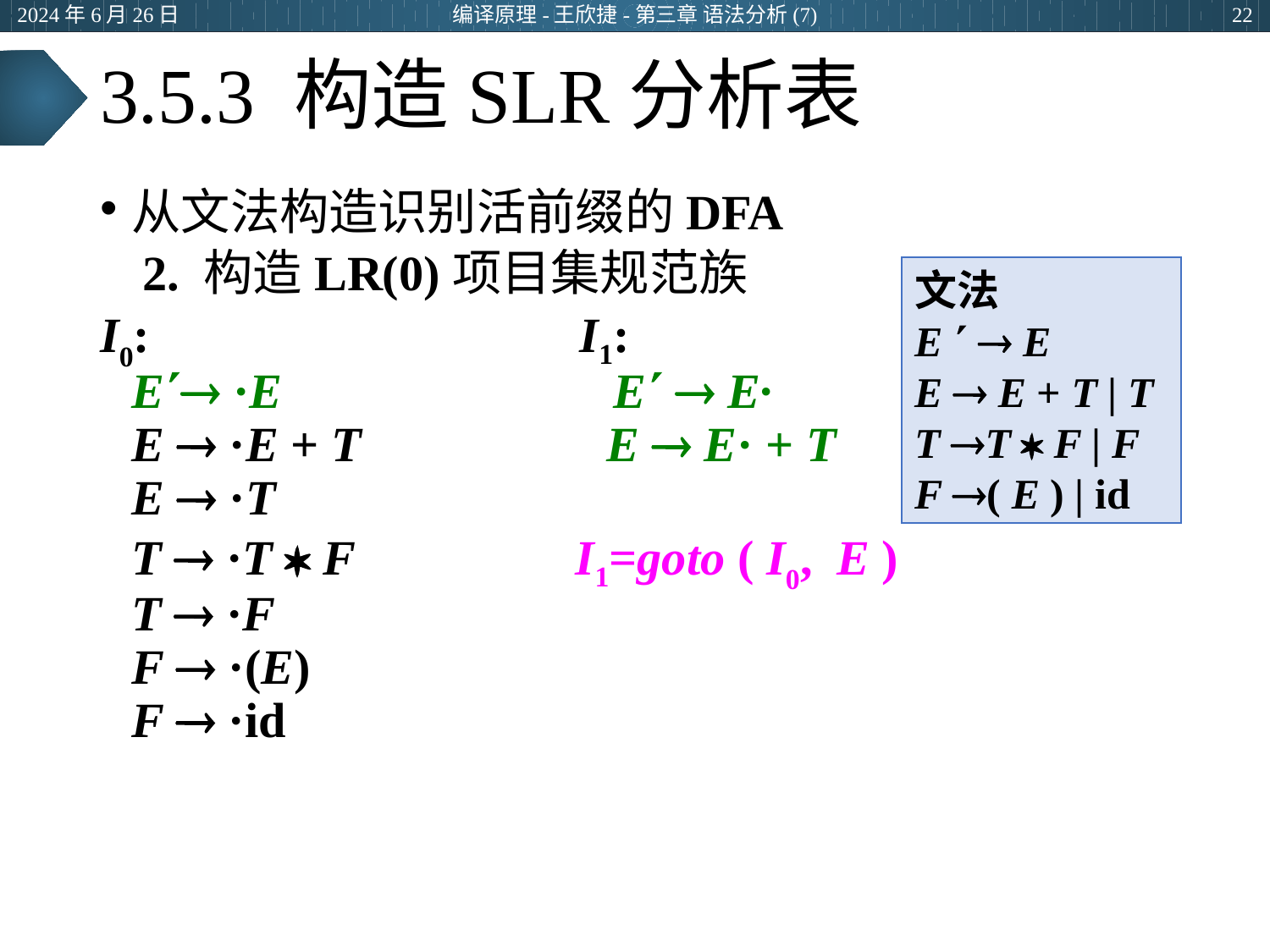

2024年6月26日
编译原理-王欣捷-第三章 语法分析(7)
22
# 3.5.3 构造SLR分析表
从文法构造识别活前缀的DFA
   2. 构造LR(0)项目集规范族
I0:                                   I1:
	E′→ ·E                           E′ → E·
	E → ·E + T                    E → E· + T
	E → ·T
	T → ·T ∗ F                  I1=goto ( I0,  E )
	T → ·F
	F → ·(E)
	F → ·id

文法
E ′ → E
E → E + T | T
T →T ∗ F | F
F →( E ) | id